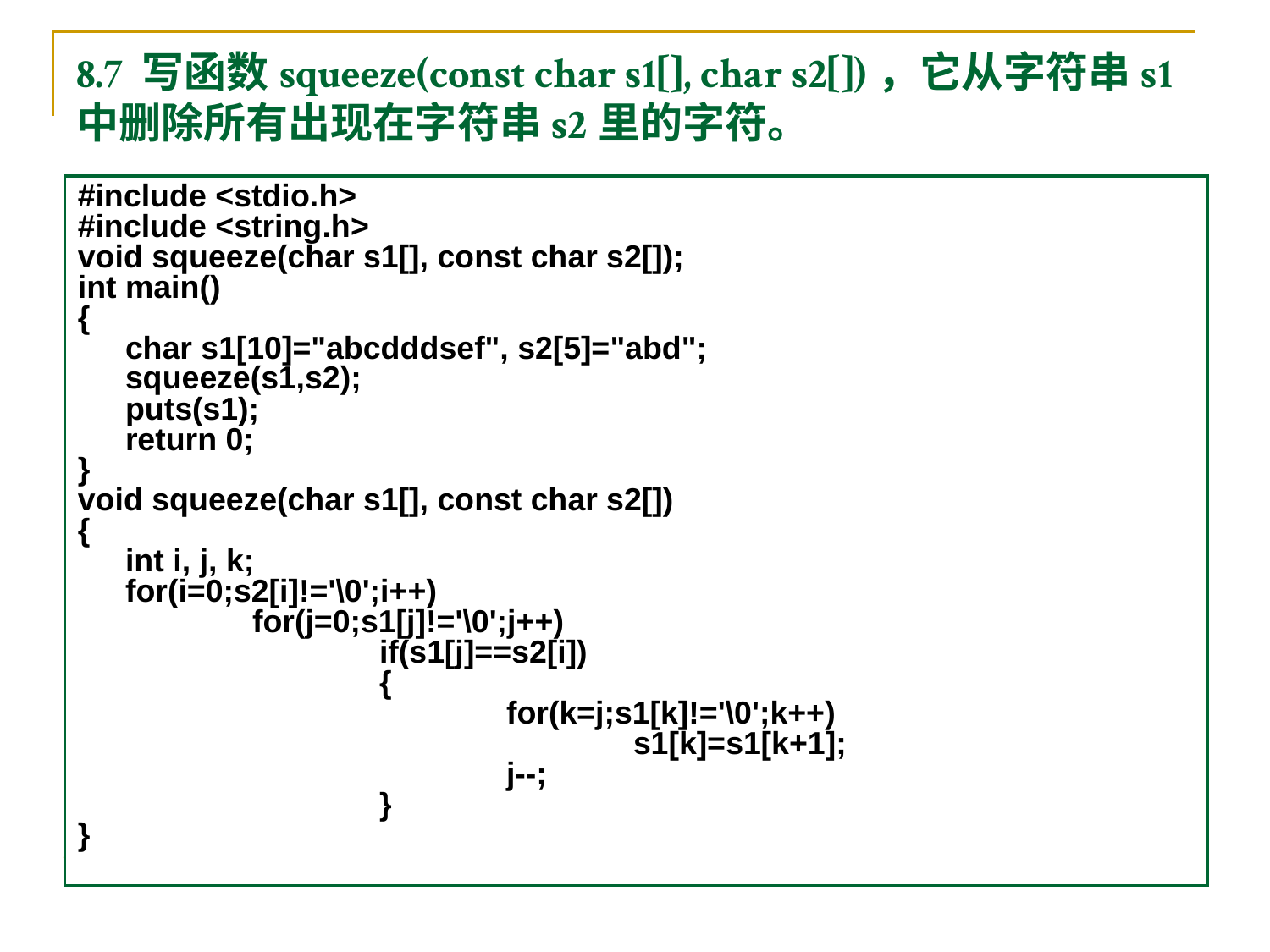

# 8.7 写函数squeeze(const char s1[], char s2[])，它从字符串s1中删除所有出现在字符串s2里的字符。
#include <stdio.h>
#include <string.h>
void squeeze(char s1[], const char s2[]);
int main()
{
	char s1[10]="abcdddsef", s2[5]="abd";
	squeeze(s1,s2);
	puts(s1);
	return 0;
}
void squeeze(char s1[], const char s2[])
{
	int i, j, k;
	for(i=0;s2[i]!='\0';i++)
		for(j=0;s1[j]!='\0';j++)
			if(s1[j]==s2[i])
			{
				for(k=j;s1[k]!='\0';k++)
					s1[k]=s1[k+1];
				j--;
			}
}